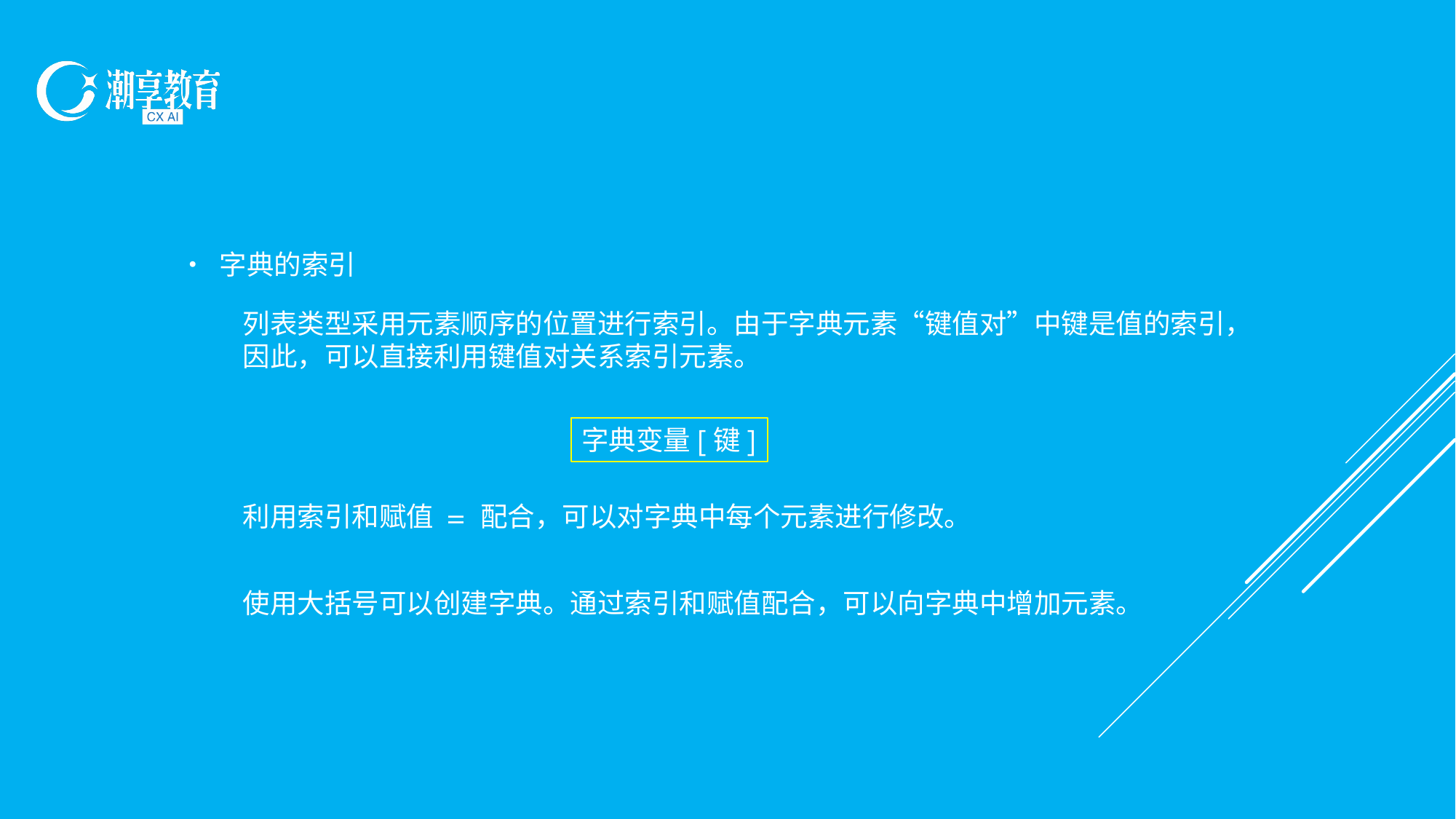

• 字典的索引
列表类型采用元素顺序的位置进行索引。由于字典元素“键值对”中键是值的索引，因此，可以直接利用键值对关系索引元素。
字典变量[键]
利用索引和赋值 = 配合，可以对字典中每个元素进行修改。
使用大括号可以创建字典。通过索引和赋值配合，可以向字典中增加元素。